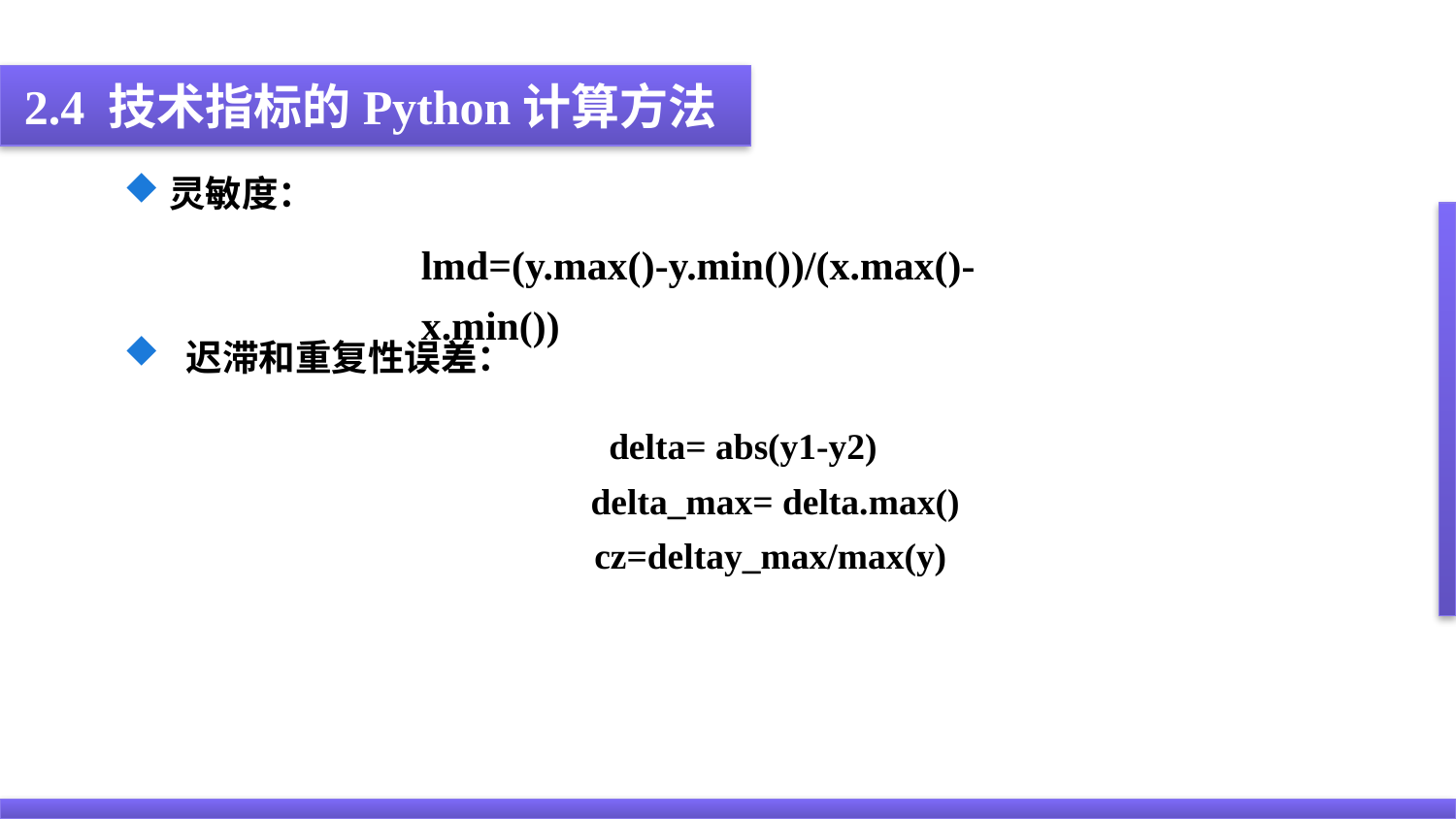

2.4 技术指标的Python计算方法
灵敏度：

 迟滞和重复性误差：

lmd=(y.max()-y.min())/(x.max()-x.min())
delta= abs(y1-y2)
     delta_max= delta.max()
    cz=deltay_max/max(y)